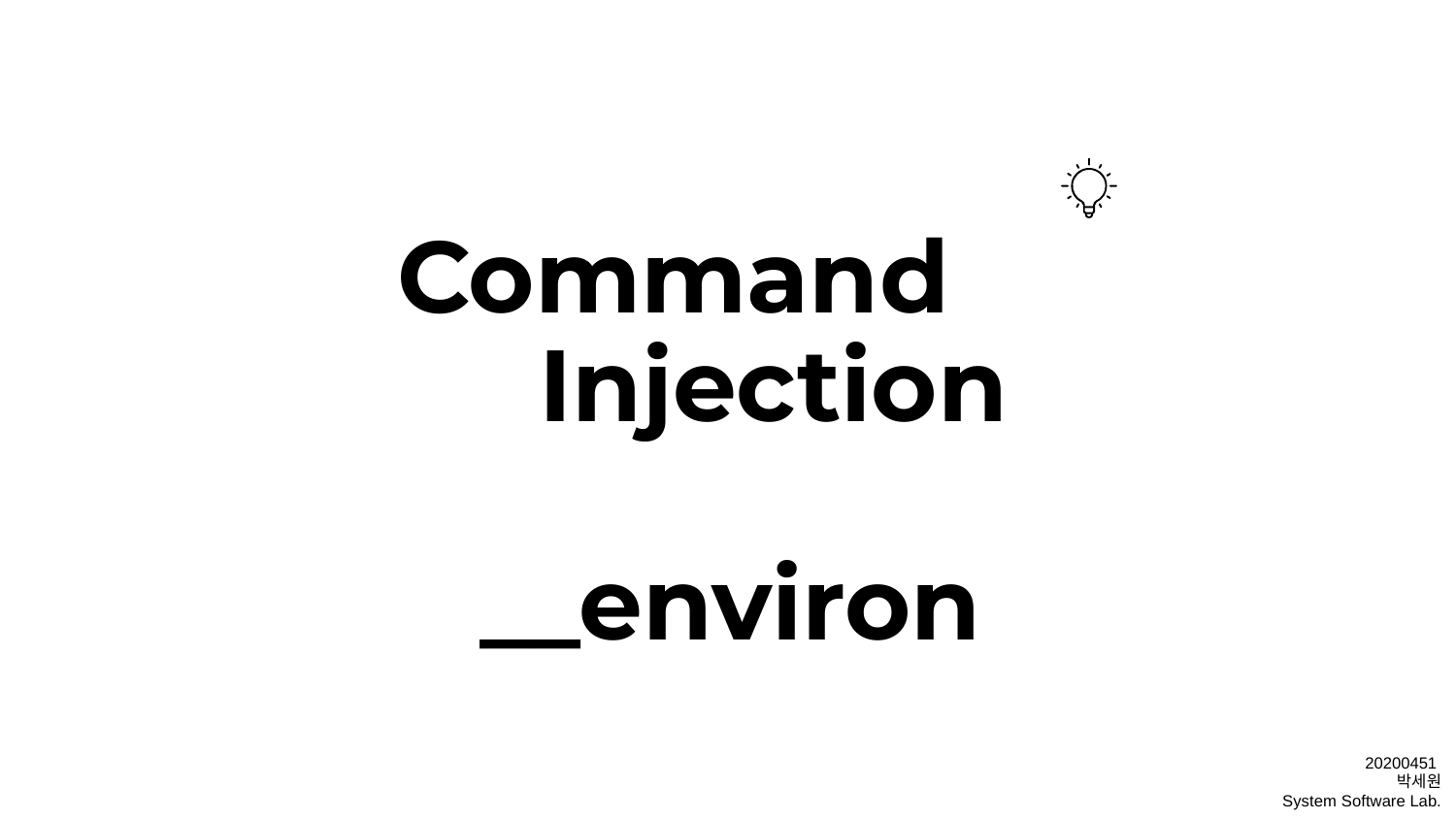

# Command        Injection __environ
20200451
박세원
System Software Lab.